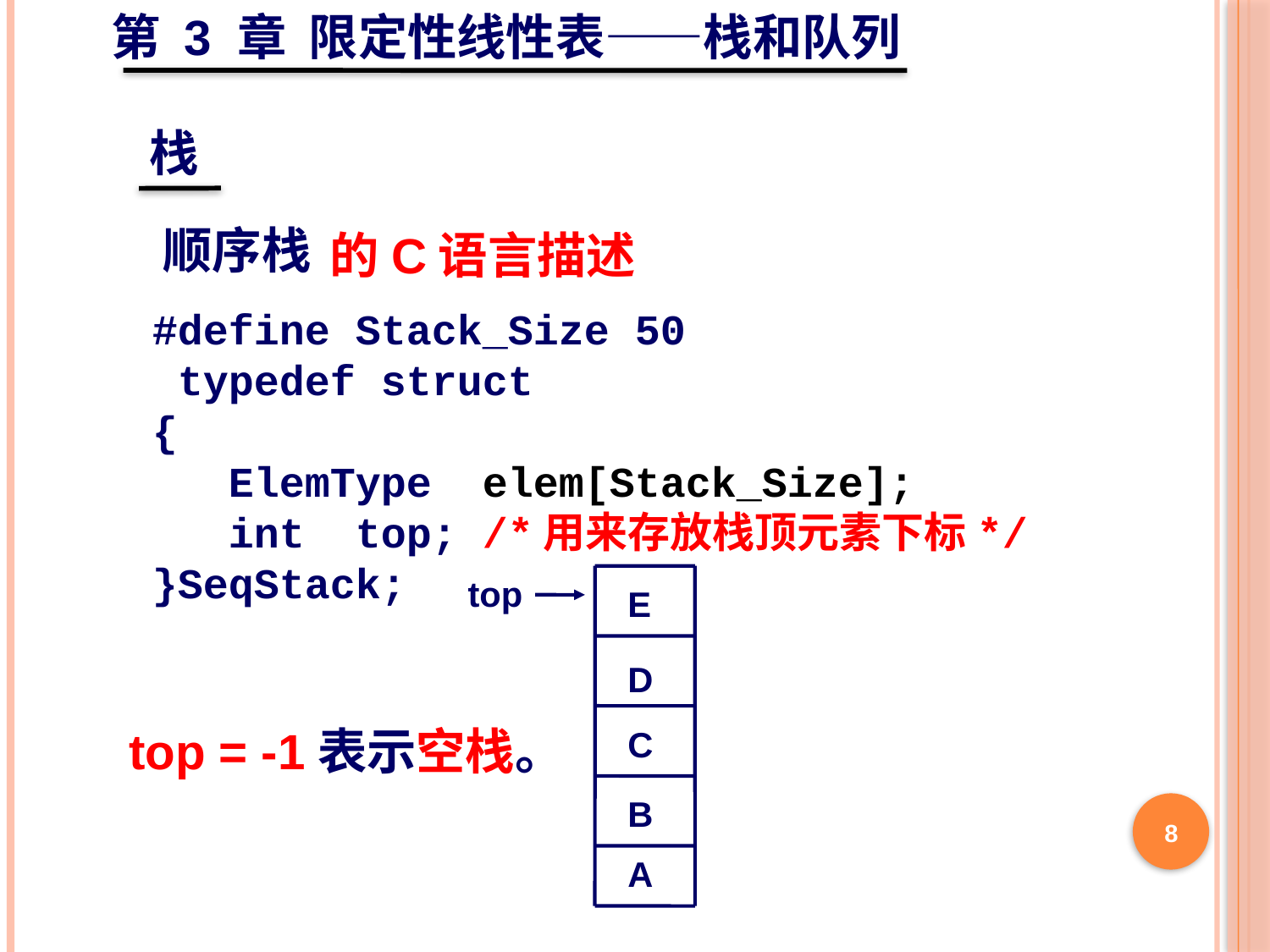

第 3 章  限定性线性表——栈和队列
栈
顺序栈
的C语言描述
#define Stack_Size 50
 typedef struct
{
   ElemType  elem[Stack_Size];
   int  top; /*用来存放栈顶元素下标*/
}SeqStack;
top

E

top
D

top
top = -1表示空栈。
C

top
B
8

top
A

top